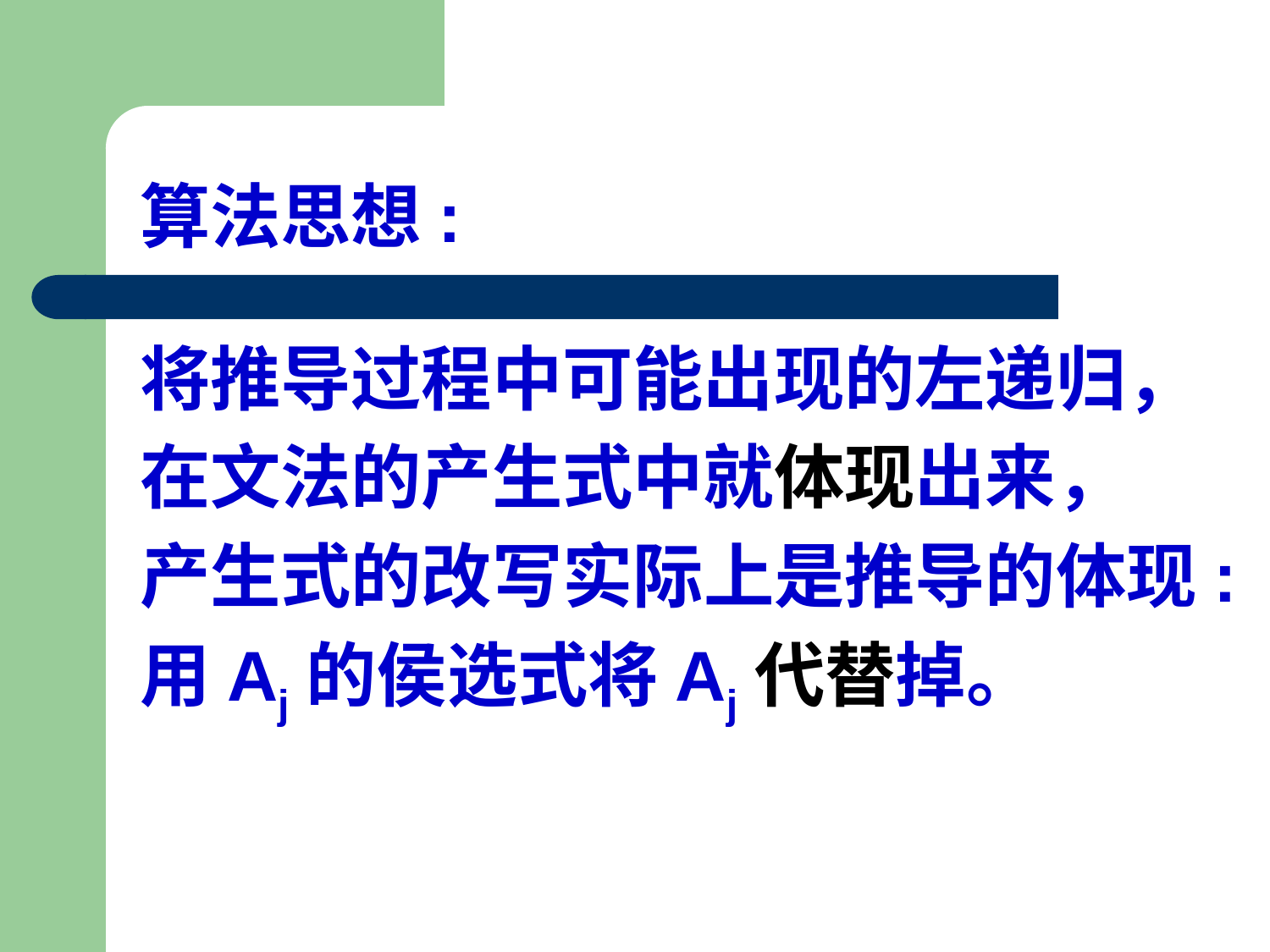

# 算法思想:
将推导过程中可能出现的左递归，
在文法的产生式中就体现出来，
产生式的改写实际上是推导的体现:
用Aj的侯选式将Aj代替掉。